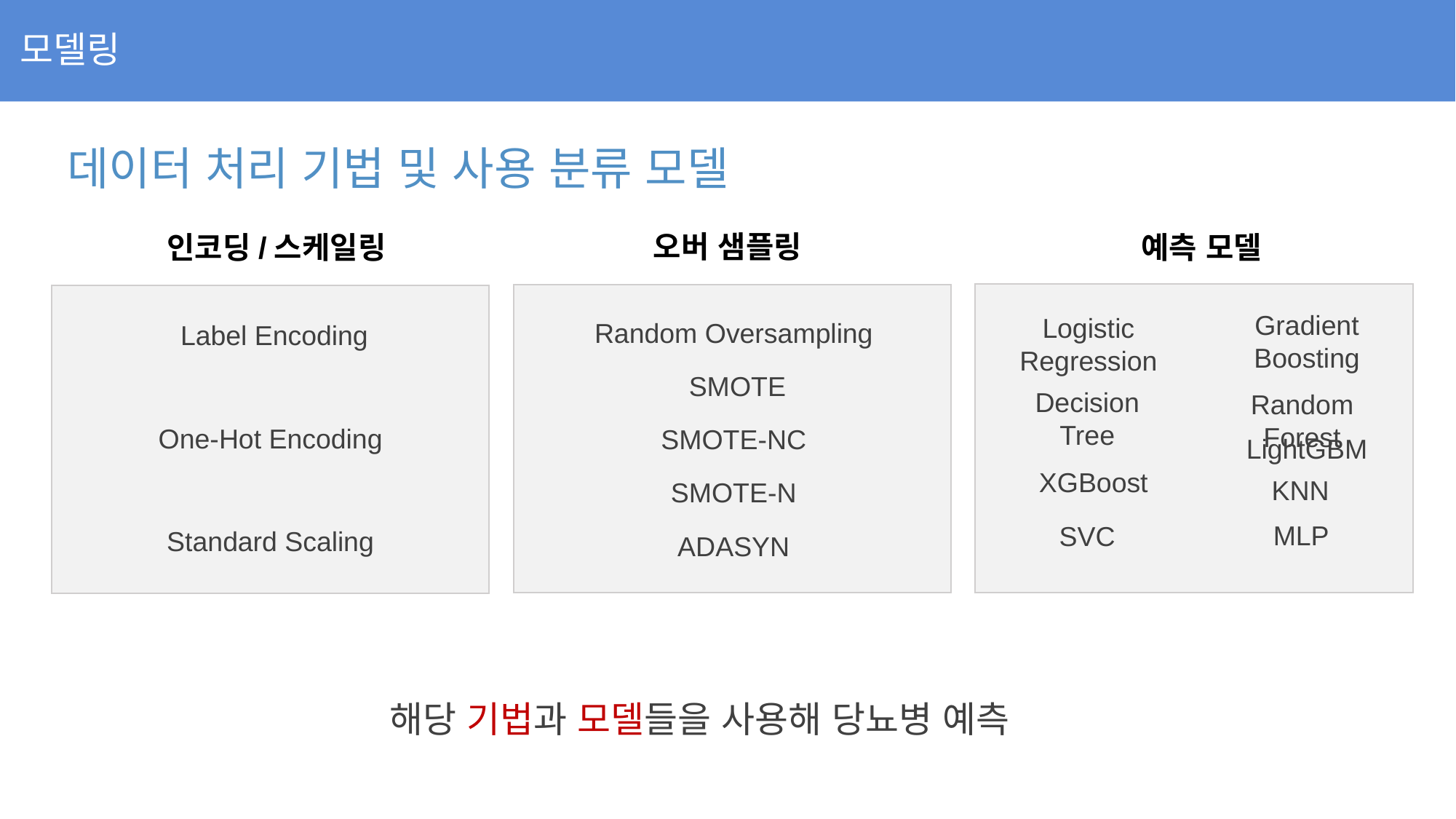

모델링
데이터 처리 기법 및 사용 분류 모델
오버 샘플링
인코딩/스케일링
예측 모델

Gradient
Boosting
Logistic Regression
Random Oversampling
 Label Encoding
 SMOTE
Decision Tree
Random Forest
One-Hot Encoding
SMOTE-NC
LightGBM
XGBoost
KNN
SMOTE-N
MLP
SVC
Standard Scaling
ADASYN
해당 기법과 모델들을 사용해 당뇨병 예측